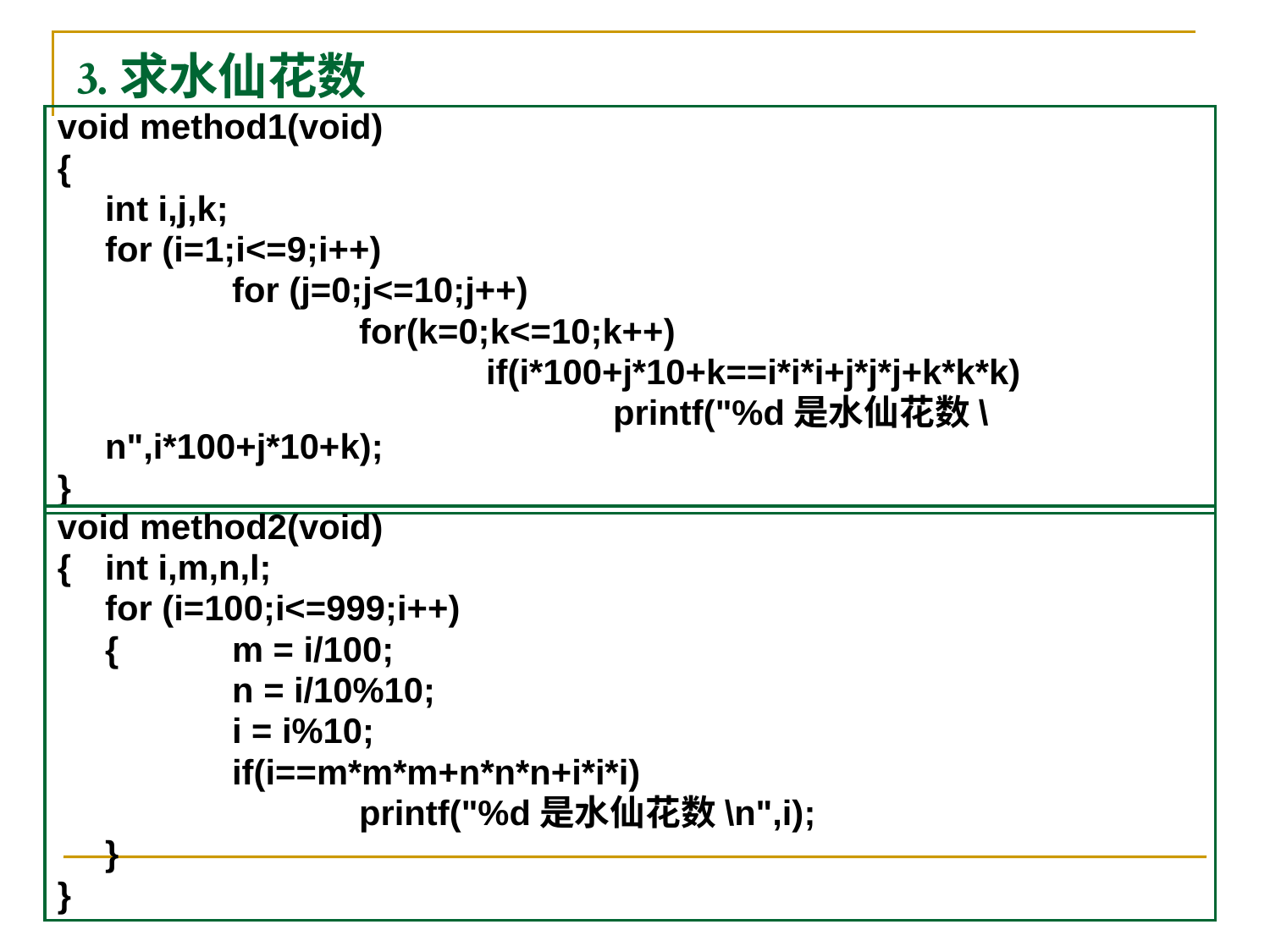

# 3.求水仙花数
void method1(void)
{
	int i,j,k;
	for (i=1;i<=9;i++)
		for (j=0;j<=10;j++)
			for(k=0;k<=10;k++)
				if(i*100+j*10+k==i*i*i+j*j*j+k*k*k)
					printf("%d是水仙花数\n",i*100+j*10+k);
}
void method2(void)
{	int i,m,n,l;
	for (i=100;i<=999;i++)
	{	m = i/100;
		n = i/10%10;
		i = i%10;
		if(i==m*m*m+n*n*n+i*i*i)
			printf("%d是水仙花数\n",i);
	}
}